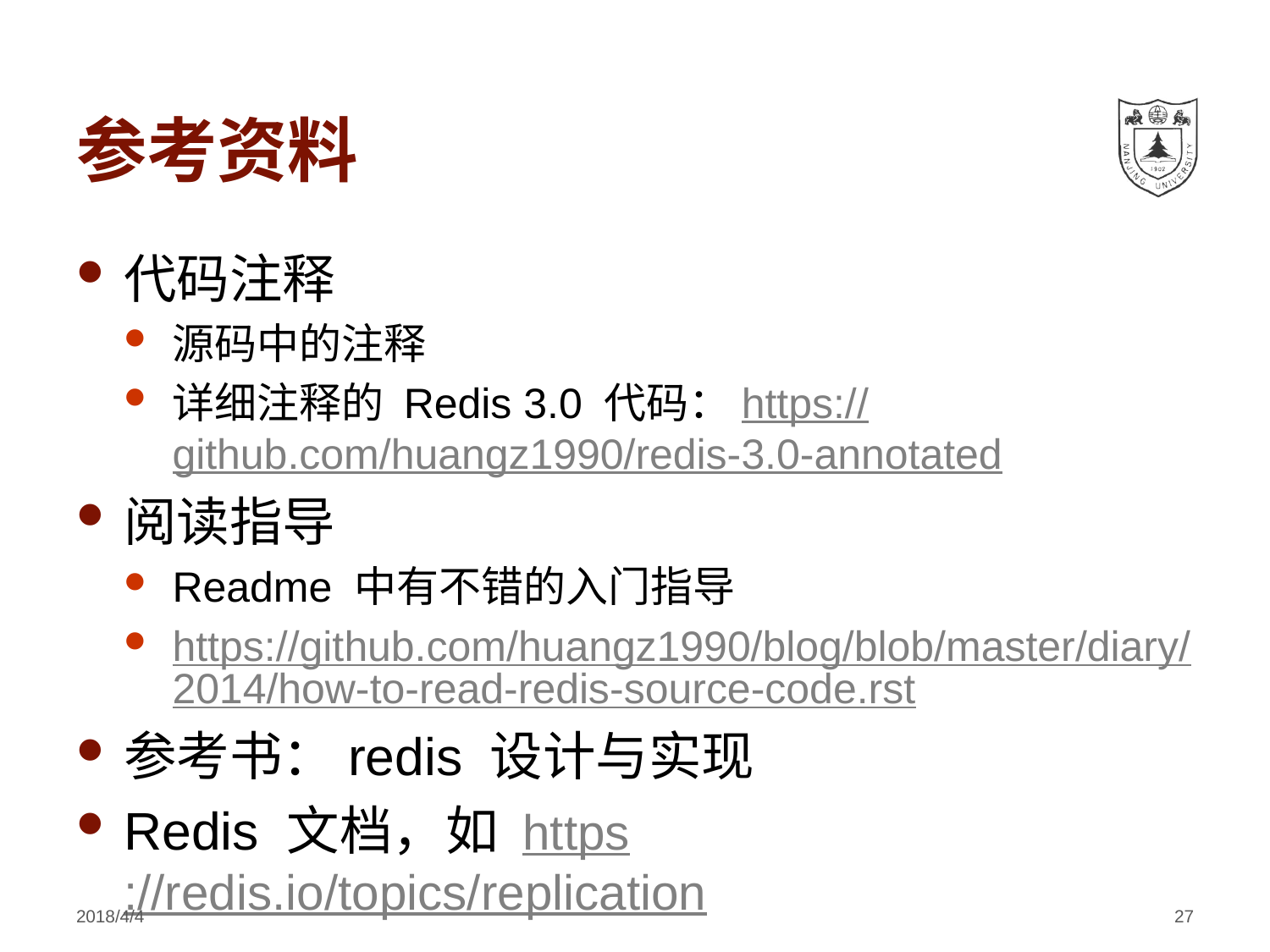

# 参考资料
代码注释
源码中的注释
详细注释的 Redis 3.0 代码：https://github.com/huangz1990/redis-3.0-annotated
阅读指导
Readme 中有不错的入门指导
https://github.com/huangz1990/blog/blob/master/diary/2014/how-to-read-redis-source-code.rst
参考书：redis 设计与实现
Redis 文档，如 https://redis.io/topics/replication
2018/4/4

27